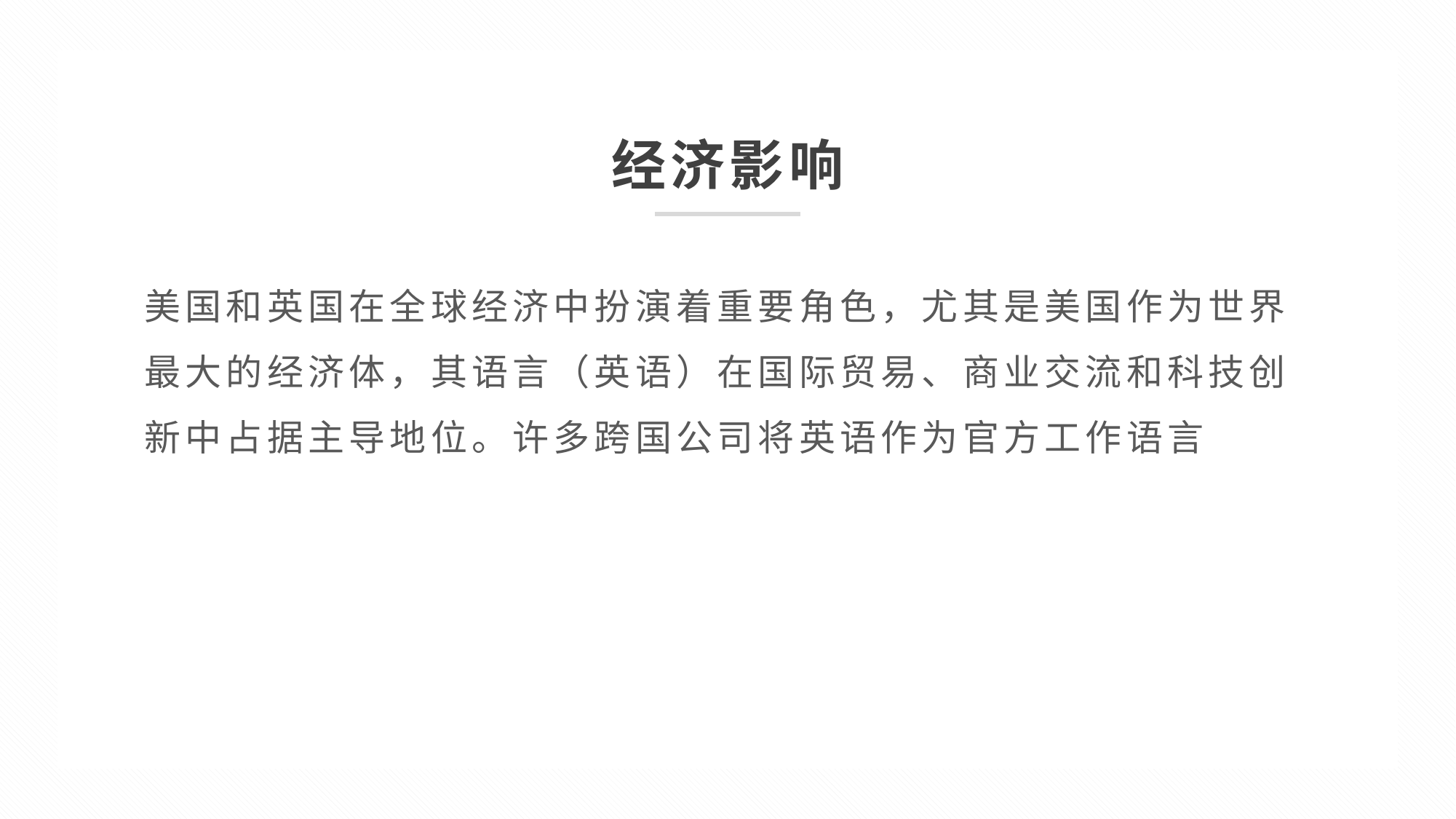

经济影响
美国和英国在全球经济中扮演着重要角色，尤其是美国作为世界最大的经济体，其语言（英语）在国际贸易、商业交流和科技创新中占据主导地位。许多跨国公司将英语作为官方工作语言